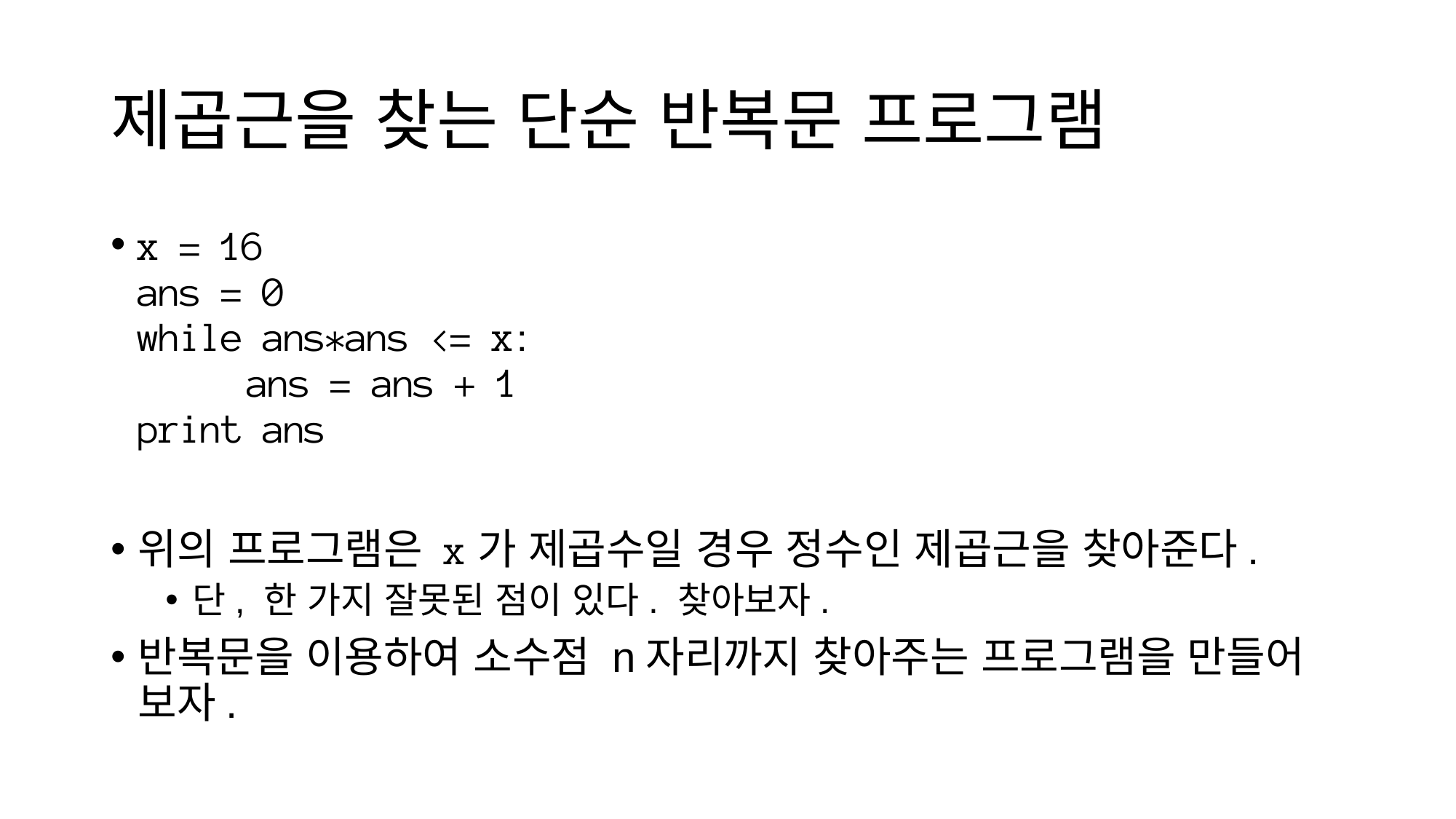

# 제곱근을 찾는 단순 반복문 프로그램
x = 16
ans = 0
while ans*ans <= x:
	ans = ans + 1
print ans

위의 프로그램은 x가 제곱수일 경우 정수인 제곱근을 찾아준다.
단, 한 가지 잘못된 점이 있다. 찾아보자.
반복문을 이용하여 소수점 n자리까지 찾아주는 프로그램을 만들어 보자.